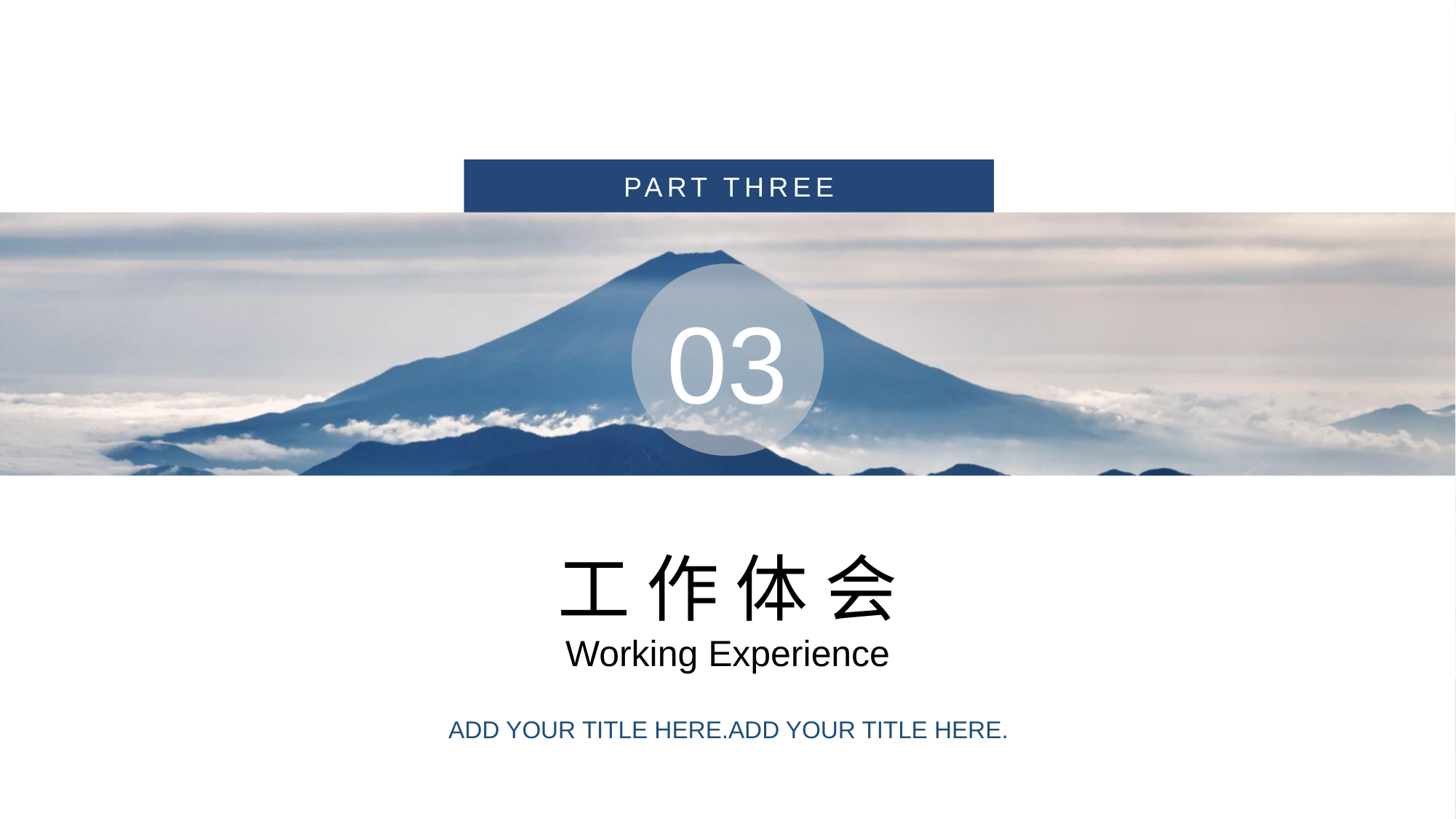

PART THREE
03

工 作 体 会
Working Experience
ADD YOUR TITLE HERE.ADD YOUR TITLE HERE.